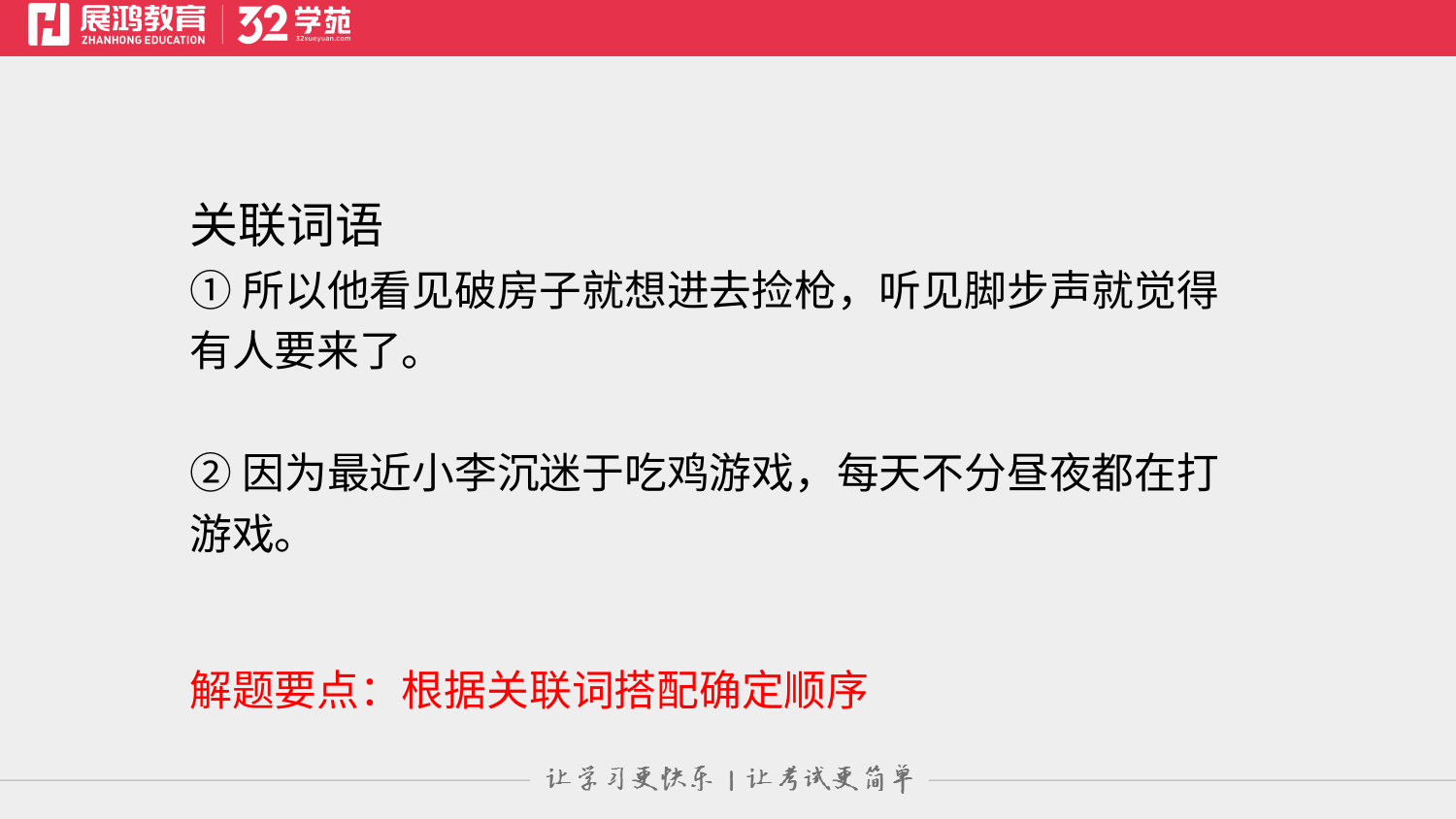

关联词语
①所以他看见破房子就想进去捡枪，听见脚步声就觉得有人要来了。

②因为最近小李沉迷于吃鸡游戏，每天不分昼夜都在打游戏。

解题要点：根据关联词搭配确定顺序